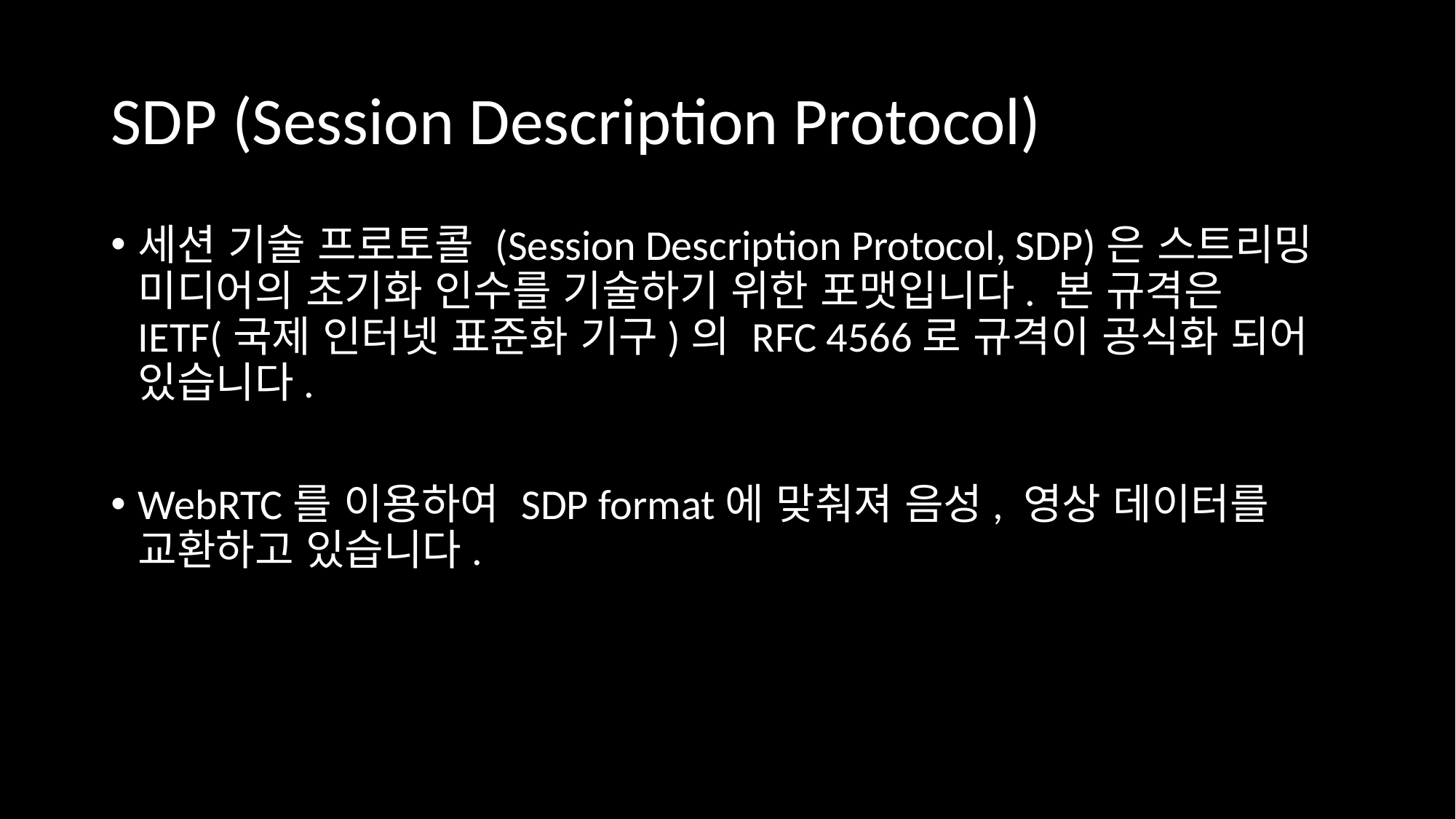

# SDP (Session Description Protocol)
세션 기술 프로토콜 (Session Description Protocol, SDP)은 스트리밍 미디어의 초기화 인수를 기술하기 위한 포맷입니다. 본 규격은 IETF(국제 인터넷 표준화 기구)의 RFC 4566로 규격이 공식화 되어 있습니다.

WebRTC를 이용하여 SDP format에 맞춰져 음성, 영상 데이터를 교환하고 있습니다.